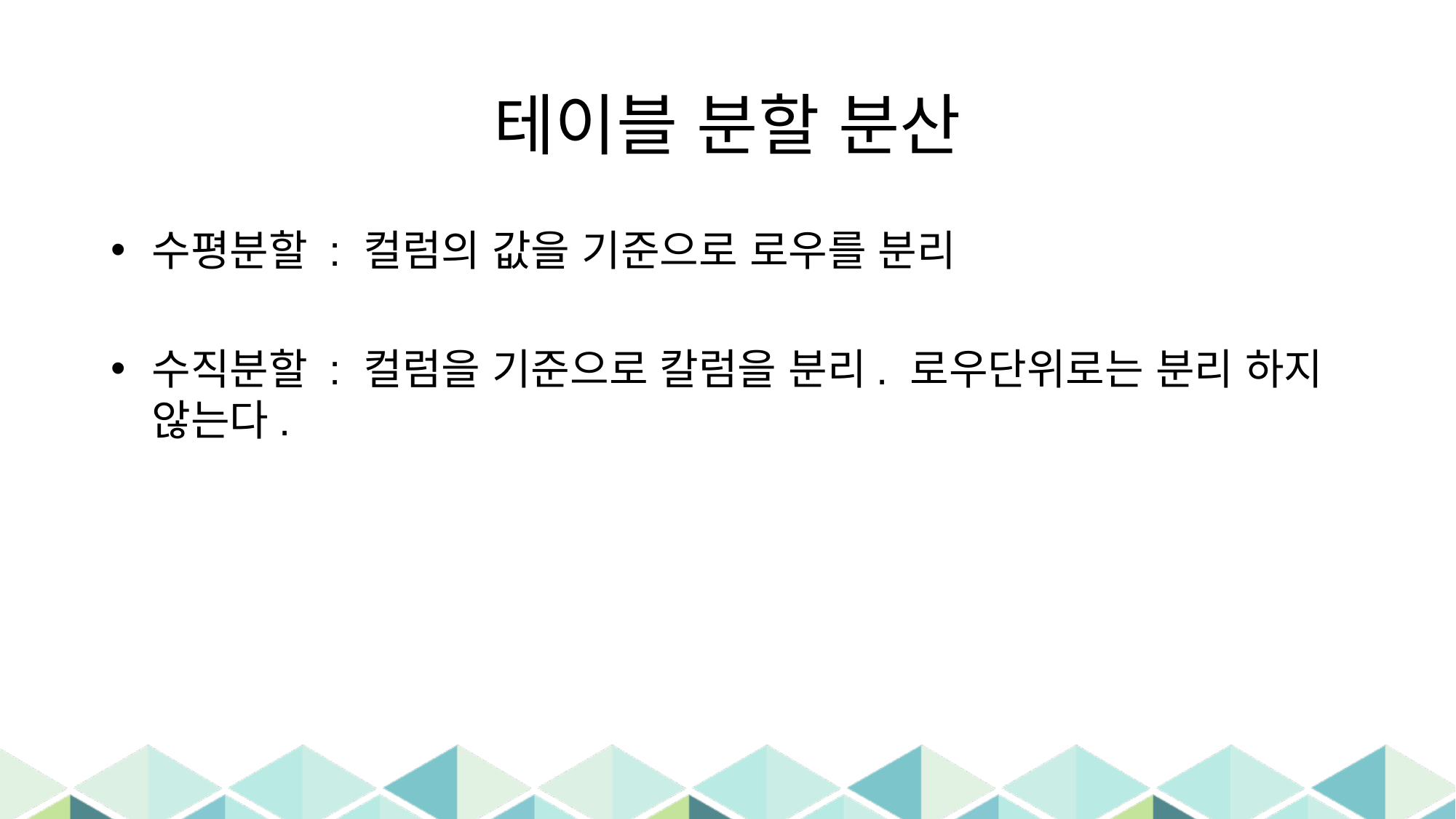

# 테이블 분할 분산
수평분할 : 컬럼의 값을 기준으로 로우를 분리

수직분할 : 컬럼을 기준으로 칼럼을 분리. 로우단위로는 분리 하지 않는다.